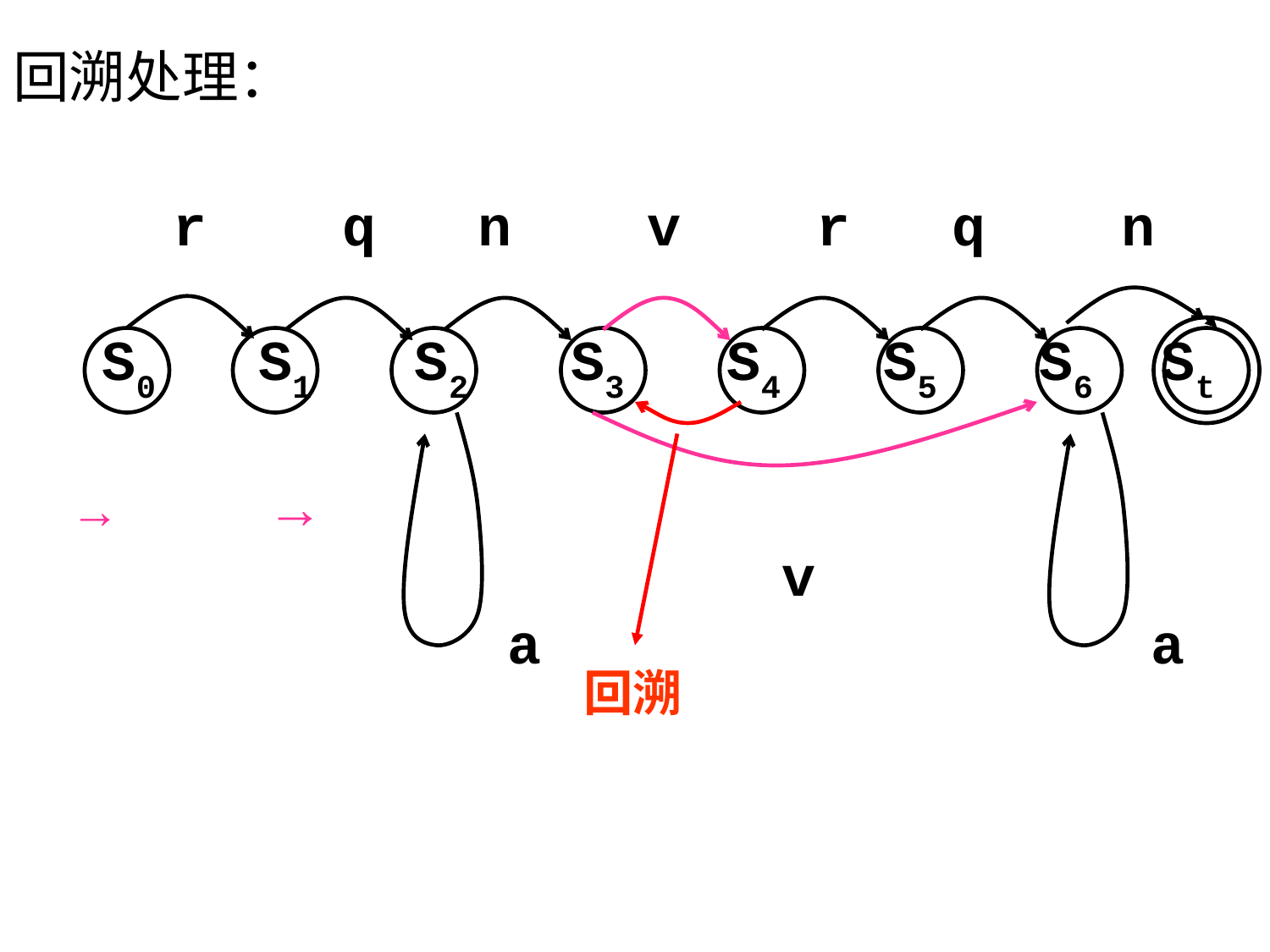

回溯处理：
　　 r    q   n    v    r   q    n

  S0   S1   S2   S3   S4   S5   S6  St
   →           →
　　　　　　　　　　　　　v
              a                  a

回溯